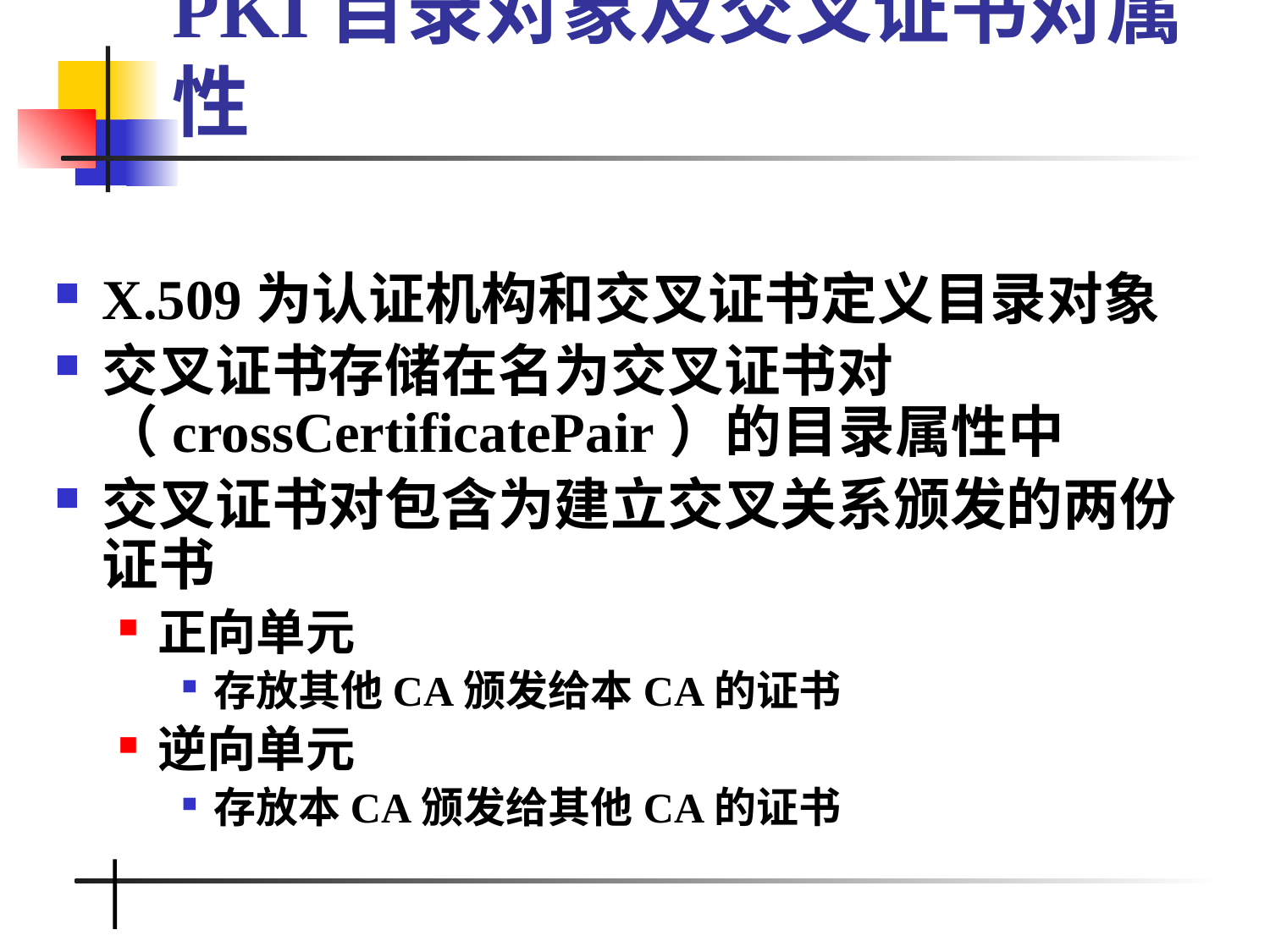

# PKI目录对象及交叉证书对属性
X.509为认证机构和交叉证书定义目录对象
交叉证书存储在名为交叉证书对（crossCertificatePair）的目录属性中
交叉证书对包含为建立交叉关系颁发的两份证书
正向单元
存放其他CA颁发给本CA的证书
逆向单元
存放本CA颁发给其他CA的证书